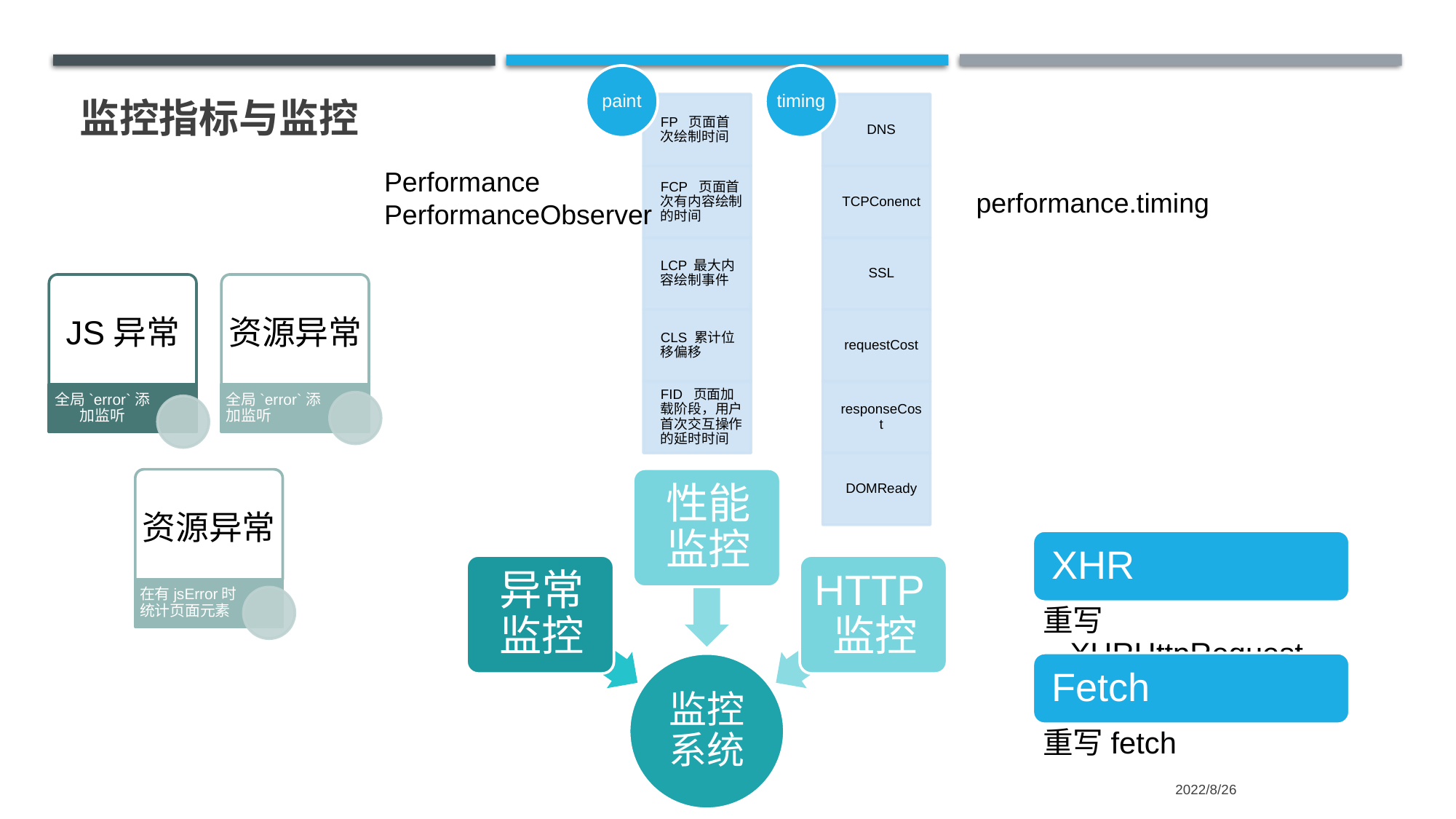

FP  页面首次绘制时间
FCP  页面首次有内容绘制的时间
LCP 最大内容绘制事件
CLS 累计位移偏移
FID  页面加载阶段，用户首次交互操作的延时时间
paint
DNS
TCPConenct
SSL
requestCost
responseCost
DOMReady
timing
# 监控指标与监控
Performance
PerformanceObserver

performance.timing

JS异常
全局`error`添加监听
资源异常
全局`error`添加监听
资源异常
在有jsError时统计页面元素
监控系统
异常监控
性能监控
HTTP监控
XHR
重写XHRHttpRequest
Fetch
重写fetch
2022/8/26